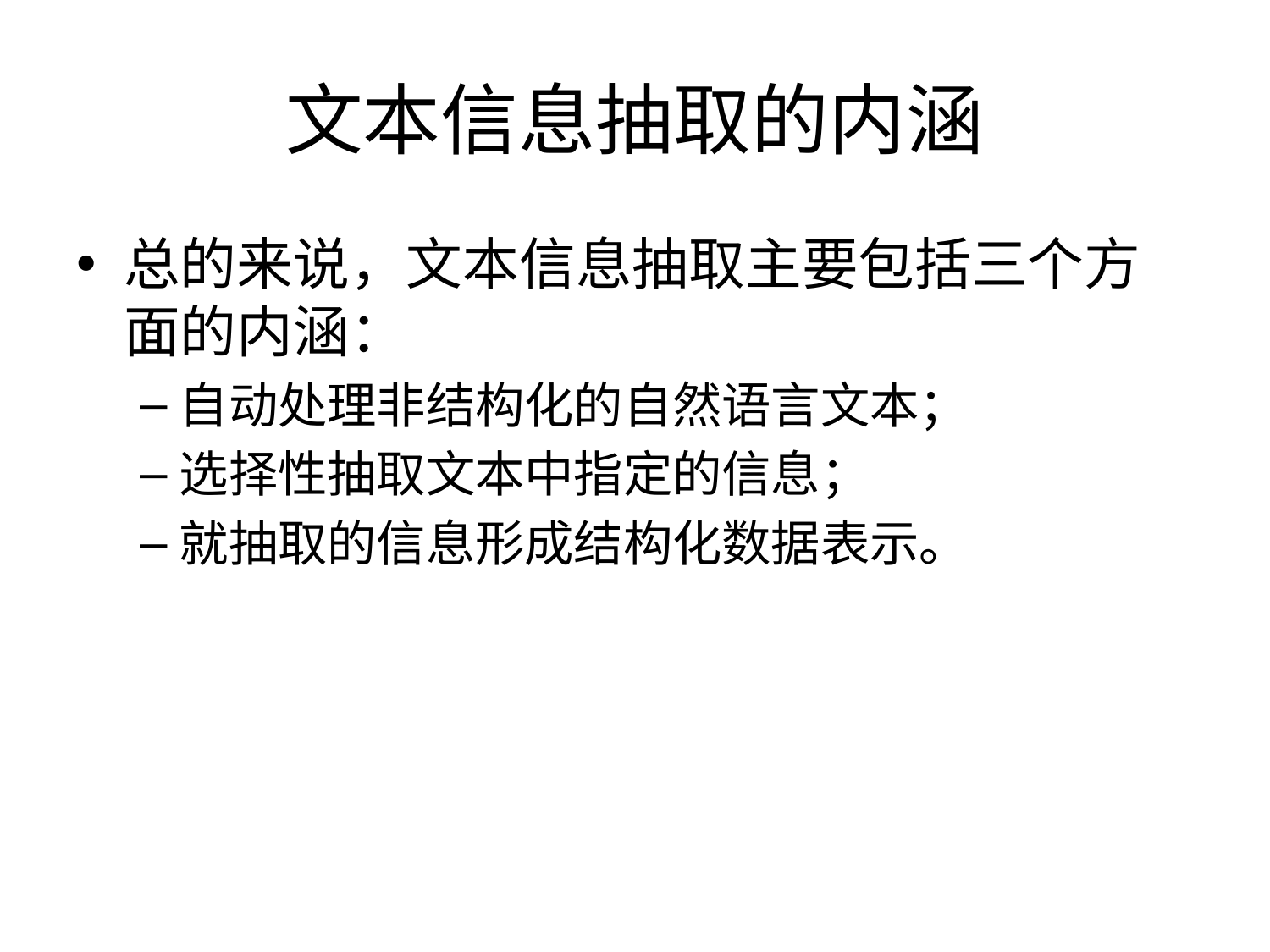

# 文本信息抽取的内涵
总的来说，文本信息抽取主要包括三个方面的内涵：
自动处理非结构化的自然语言文本；
选择性抽取文本中指定的信息；
就抽取的信息形成结构化数据表示。